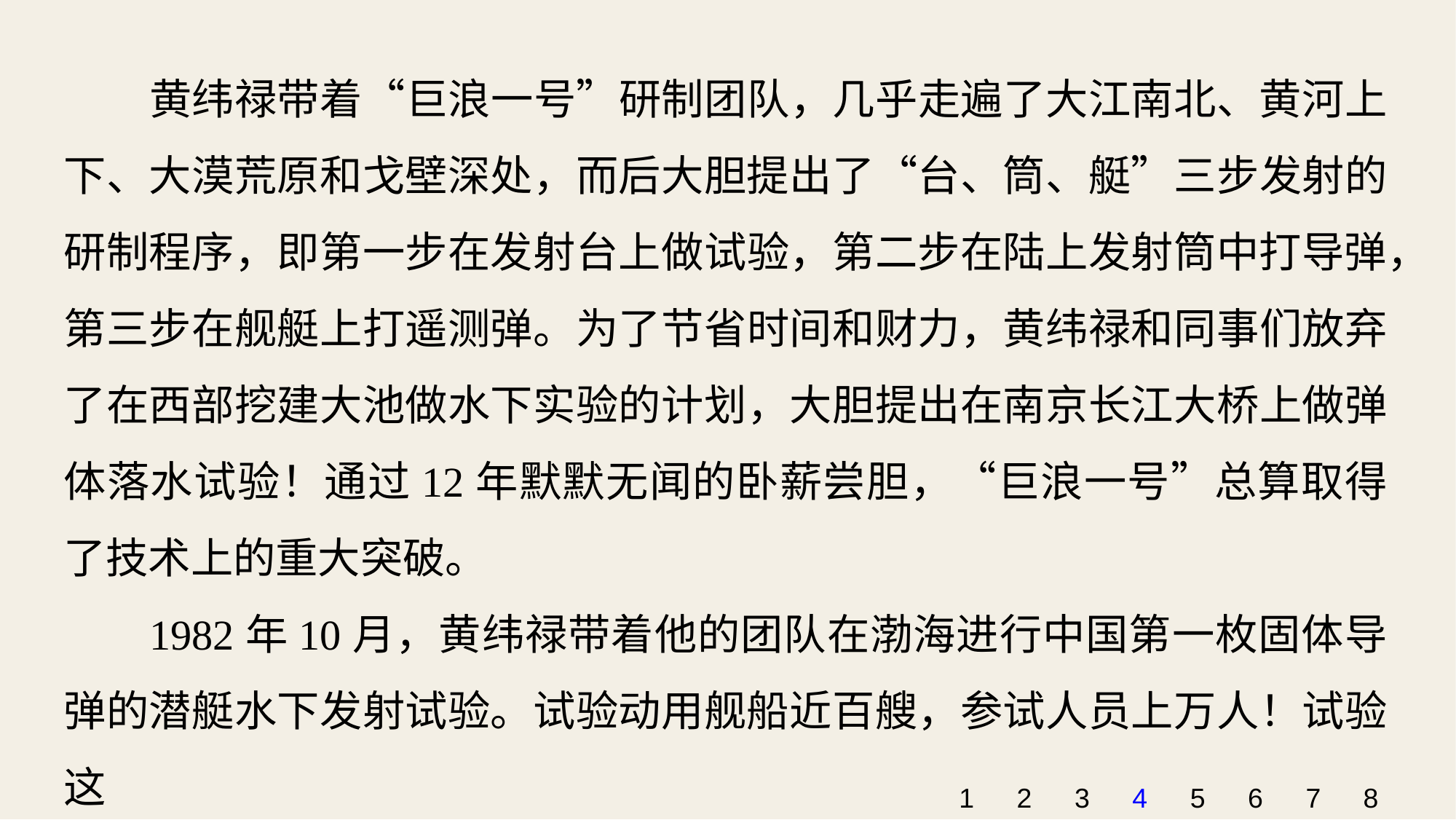

黄纬禄带着“巨浪一号”研制团队，几乎走遍了大江南北、黄河上下、大漠荒原和戈壁深处，而后大胆提出了“台、筒、艇”三步发射的研制程序，即第一步在发射台上做试验，第二步在陆上发射筒中打导弹，第三步在舰艇上打遥测弹。为了节省时间和财力，黄纬禄和同事们放弃了在西部挖建大池做水下实验的计划，大胆提出在南京长江大桥上做弹体落水试验！通过12年默默无闻的卧薪尝胆，“巨浪一号”总算取得了技术上的重大突破。
1982年10月，黄纬禄带着他的团队在渤海进行中国第一枚固体导弹的潜艇水下发射试验。试验动用舰船近百艘，参试人员上万人！试验这
1
2
3
4
5
6
7
8